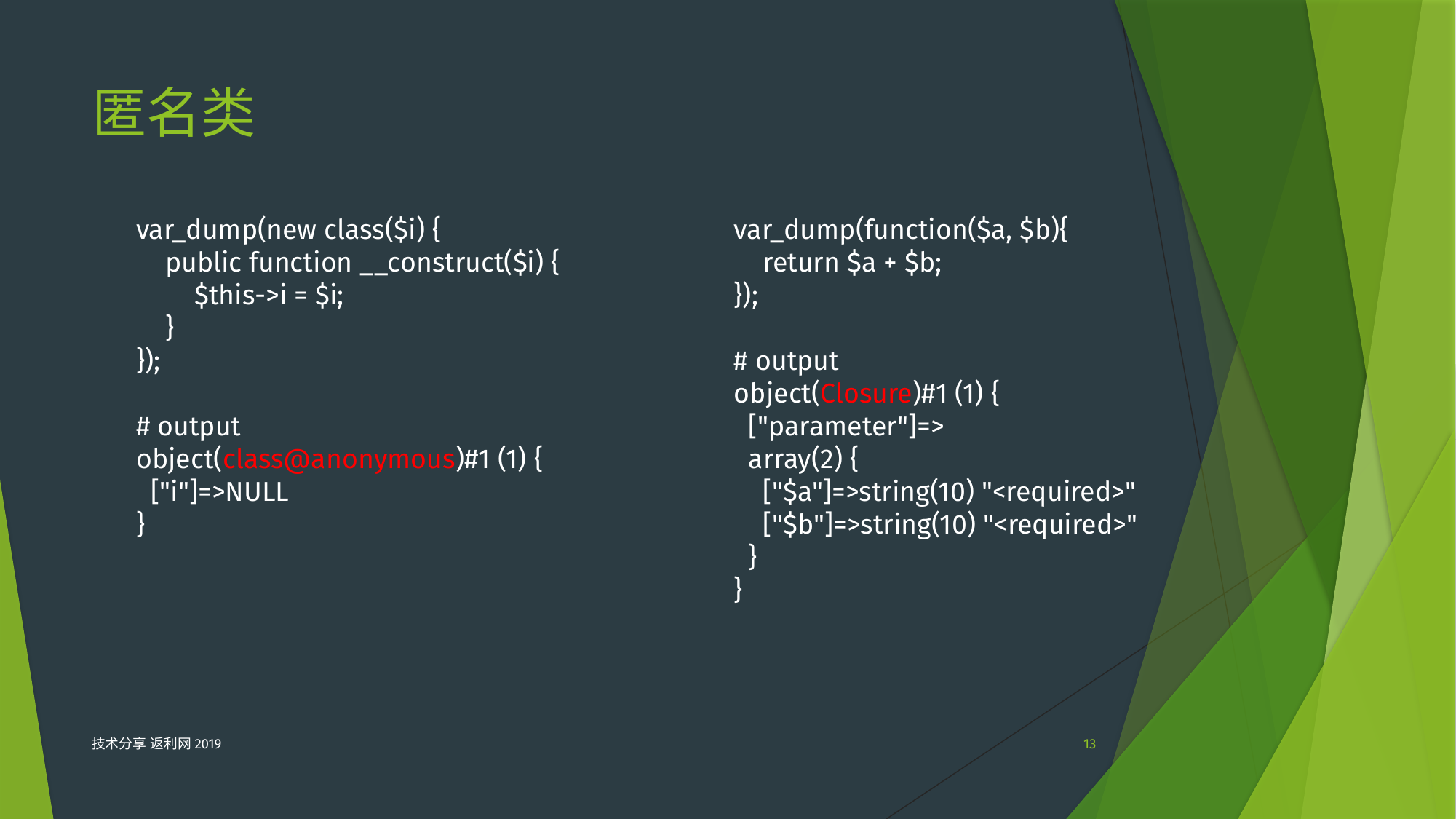

# 匿名类
var_dump(new class($i) {
    public function __construct($i) {
        $this->i = $i;
    }
});

# output
object(class@anonymous)#1 (1) {
  ["i"]=>NULL
}
var_dump(function($a, $b){
    return $a + $b;
});

# output
object(Closure)#1 (1) {
  ["parameter"]=>
  array(2) {
    ["$a"]=>string(10) "<required>"
    ["$b"]=>string(10) "<required>"
  }
}
技术分享 返利网2019
13